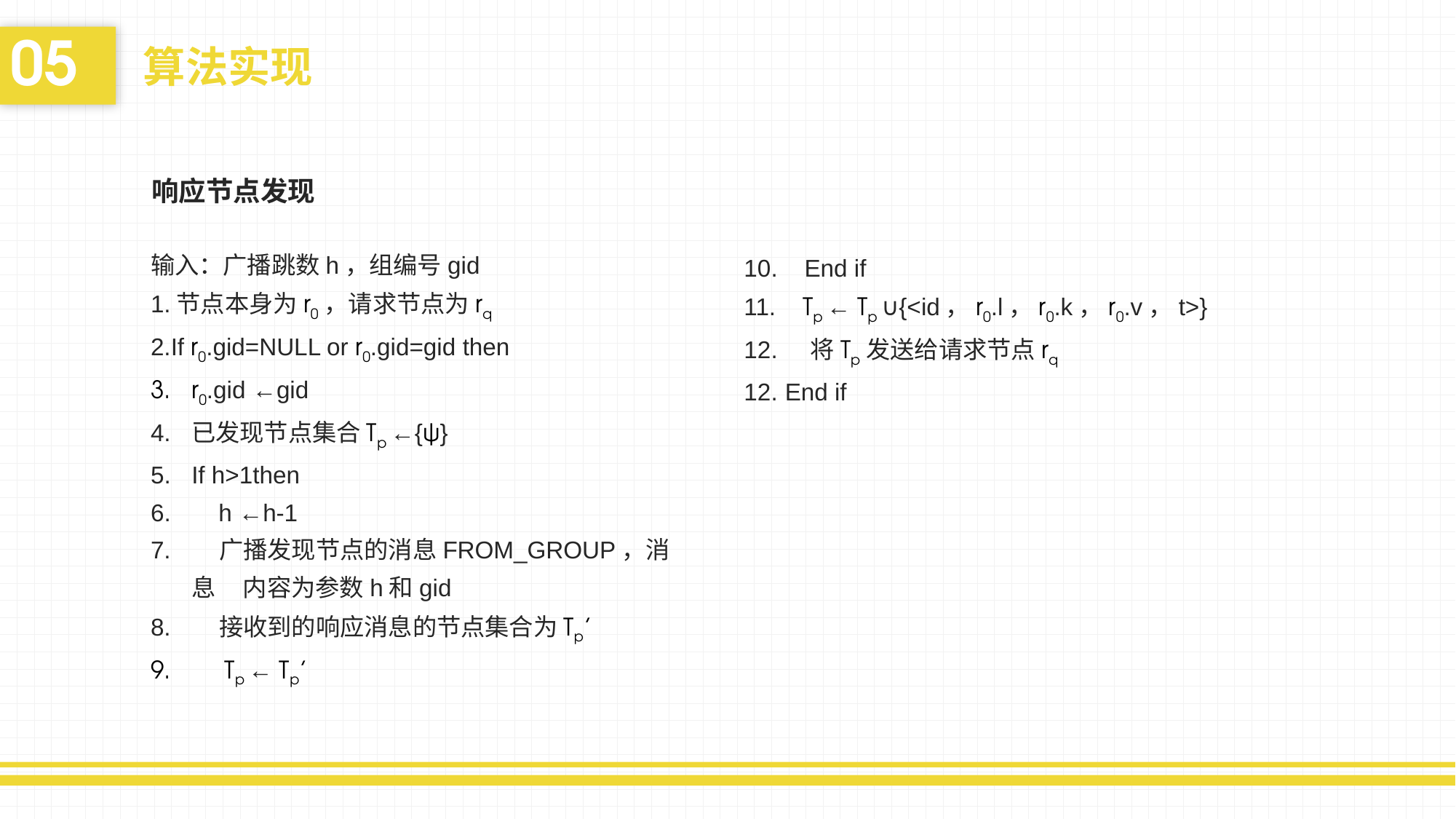

05
算法实现
响应节点发现
输入：广播跳数h，组编号gid
1.节点本身为r0，请求节点为rq
2.If r0.gid=NULL or r0.gid=gid then
r0.gid ←gid
已发现节点集合Tp ←{ψ}
If h>1then
    h ←h-1
    广播发现节点的消息FROM_GROUP，消息     内容为参数h和gid
    接收到的响应消息的节点集合为Tp’
9.        Tp ← Tp’

10.    End if
11.    Tp ← Tp ∪{<id，r0.l，r0.k，r0.v，t>}
12.    将Tp发送给请求节点rq
End if